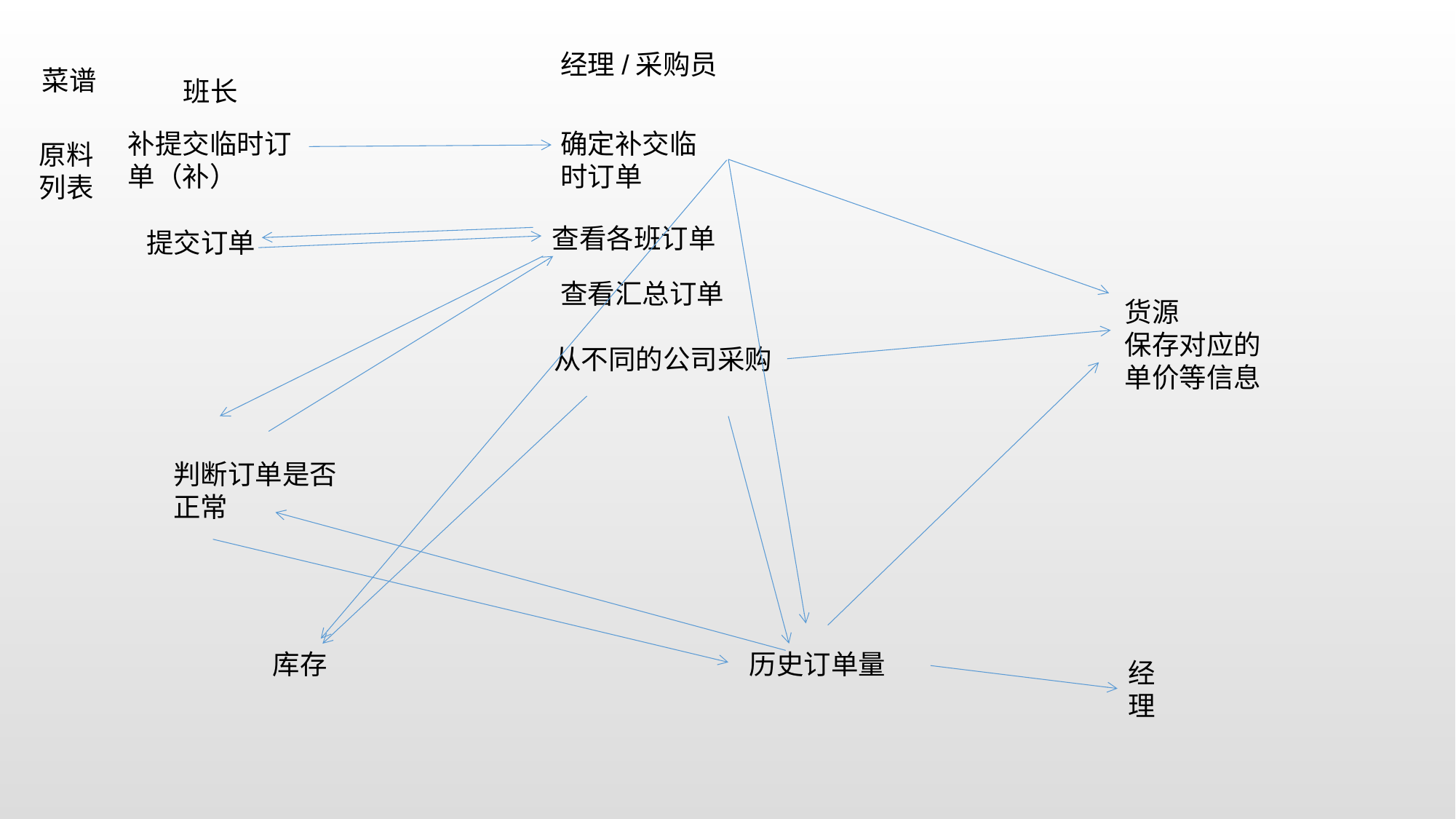

经理/采购员
菜谱
班长
补提交临时订单（补）
确定补交临时订单
原料列表
查看各班订单
提交订单
查看汇总订单
货源
保存对应的单价等信息
从不同的公司采购
判断订单是否正常
库存
历史订单量
经理